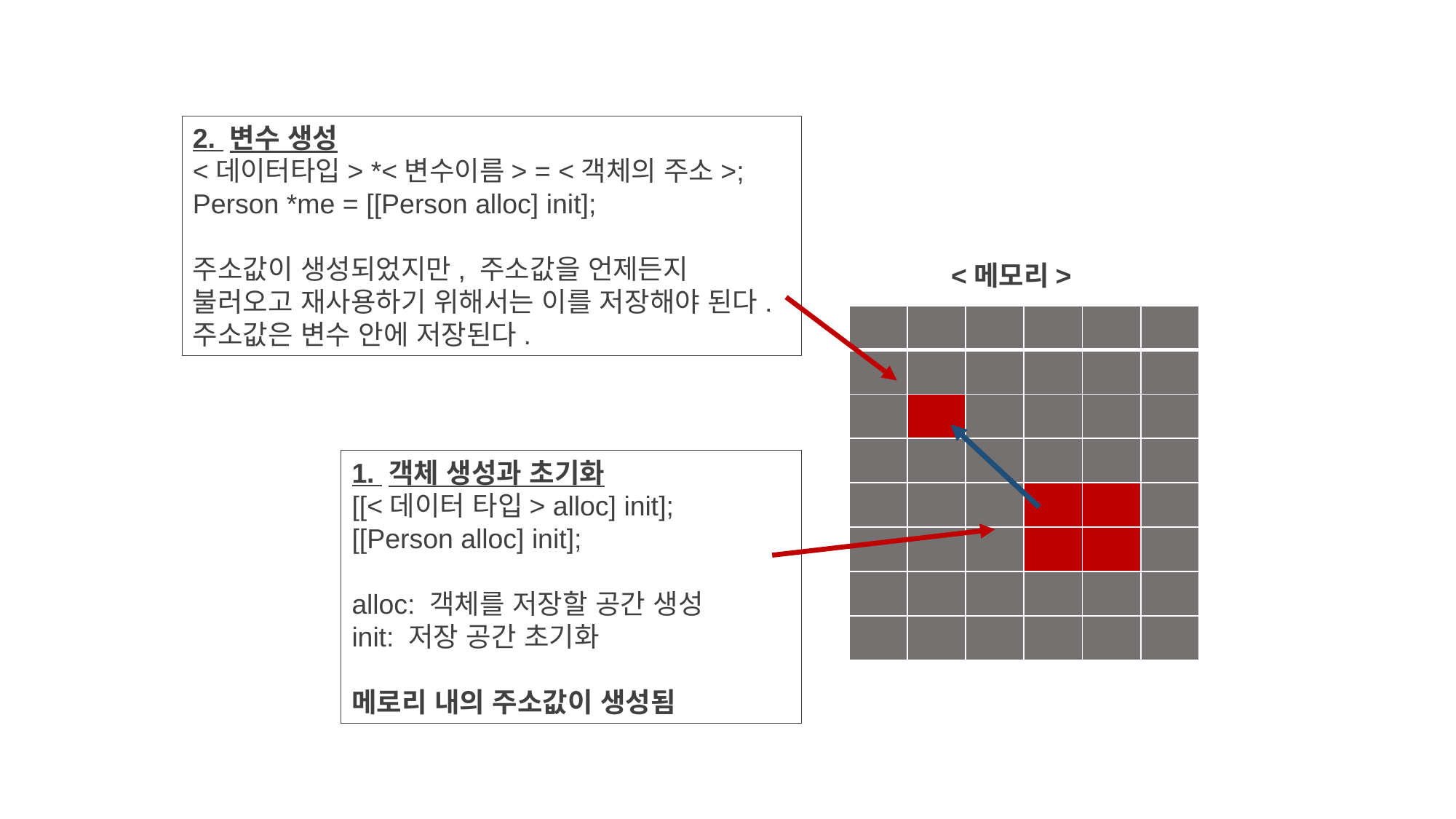

2. 변수 생성
<데이터타입> *<변수이름> = <객체의 주소>; Person *me = [[Person alloc] init];

주소값이 생성되었지만, 주소값을 언제든지 불러오고 재사용하기 위해서는 이를 저장해야 된다.
주소값은 변수 안에 저장된다.
<메모리>
|  |  |  |  |  |  |
| --- | --- | --- | --- | --- | --- |
|  |  |  |  |  |  |
|  |  |  |  |  |  |
|  |  |  |  |  |  |
|  |  |  |  |  |  |
|  |  |  |  |  |  |
|  |  |  |  |  |  |
|  |  |  |  |  |  |
1. 객체 생성과 초기화
[[<데이터 타입> alloc] init];
[[Person alloc] init];

alloc: 객체를 저장할 공간 생성
init: 저장 공간 초기화

메로리 내의 주소값이 생성됨